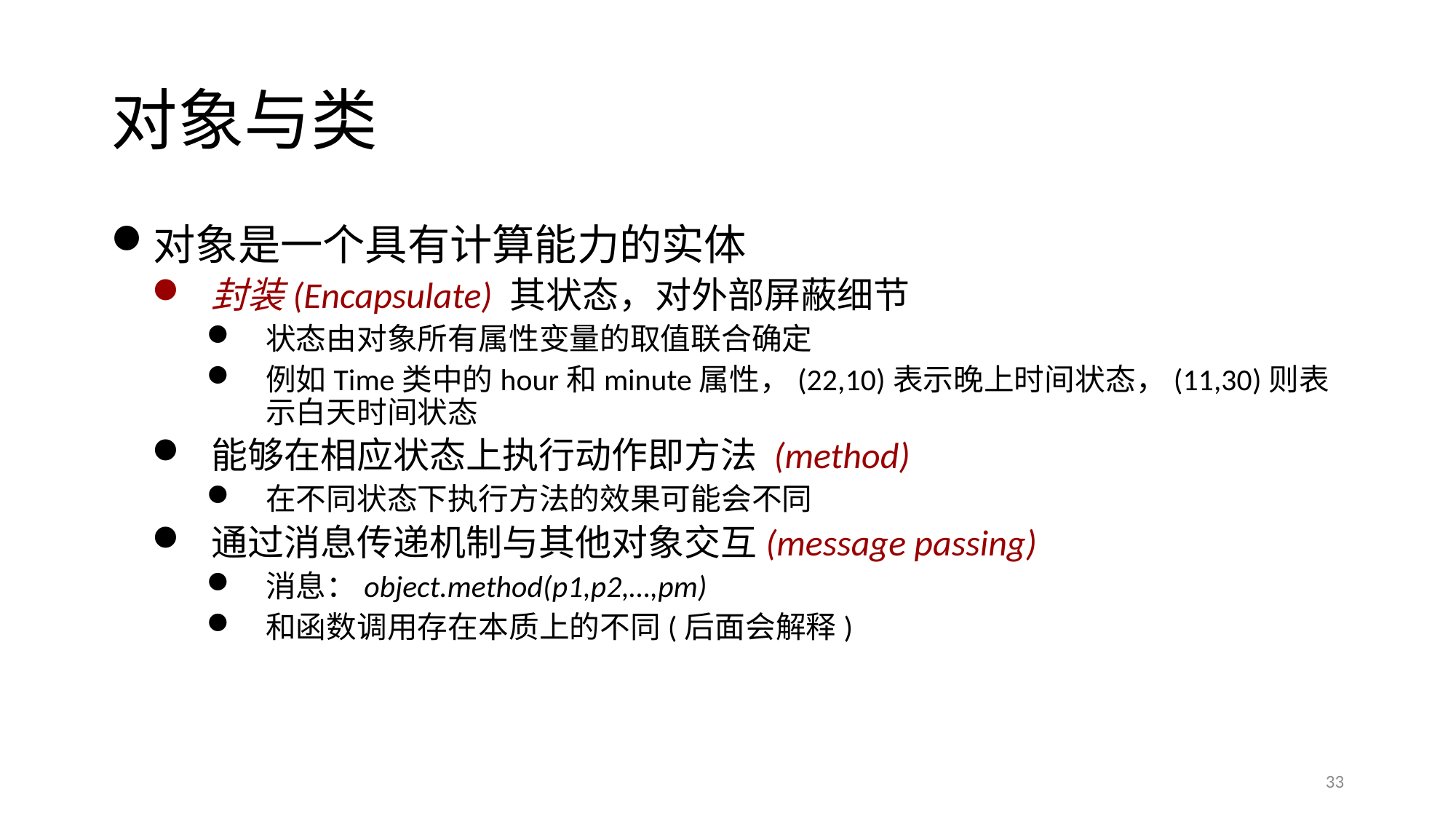

# 对象与类
对象是一个具有计算能力的实体
封装(Encapsulate) 其状态，对外部屏蔽细节
状态由对象所有属性变量的取值联合确定
例如Time类中的hour和minute属性，(22,10)表示晚上时间状态，(11,30)则表示白天时间状态
能够在相应状态上执行动作即方法 (method)
在不同状态下执行方法的效果可能会不同
通过消息传递机制与其他对象交互(message passing)
消息：object.method(p1,p2,…,pm)
和函数调用存在本质上的不同(后面会解释)
33